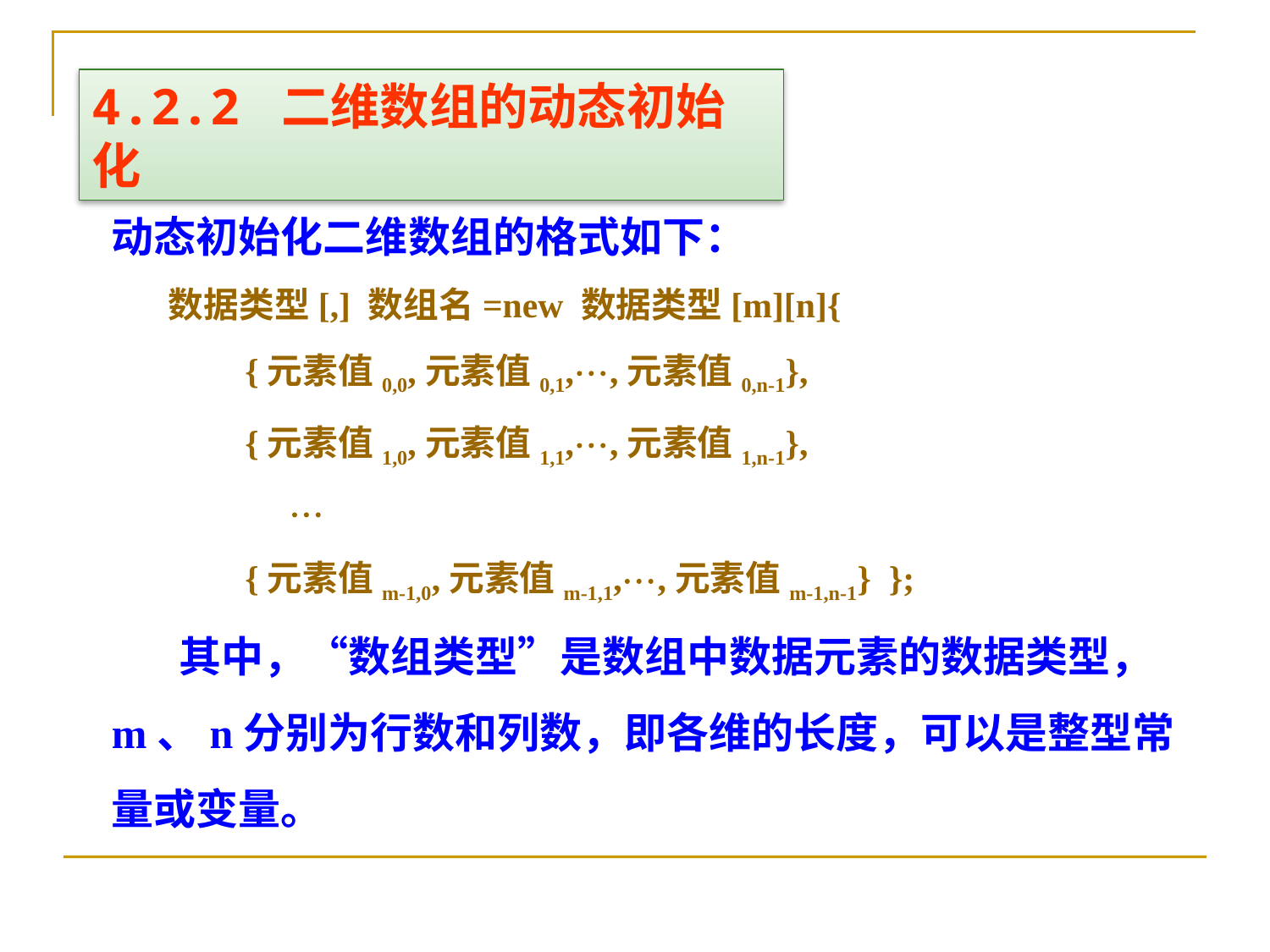

4.2.2 二维数组的动态初始化
动态初始化二维数组的格式如下：
      数据类型[,] 数组名=new 数据类型[m][n]{
               {元素值0,0,元素值0,1,…,元素值0,n-1},
               {元素值1,0,元素值1,1,…,元素值1,n-1},
                    …
               {元素值m-1,0,元素值m-1,1,…,元素值m-1,n-1}  };
      其中，“数组类型”是数组中数据元素的数据类型，m、n分别为行数和列数，即各维的长度，可以是整型常量或变量。